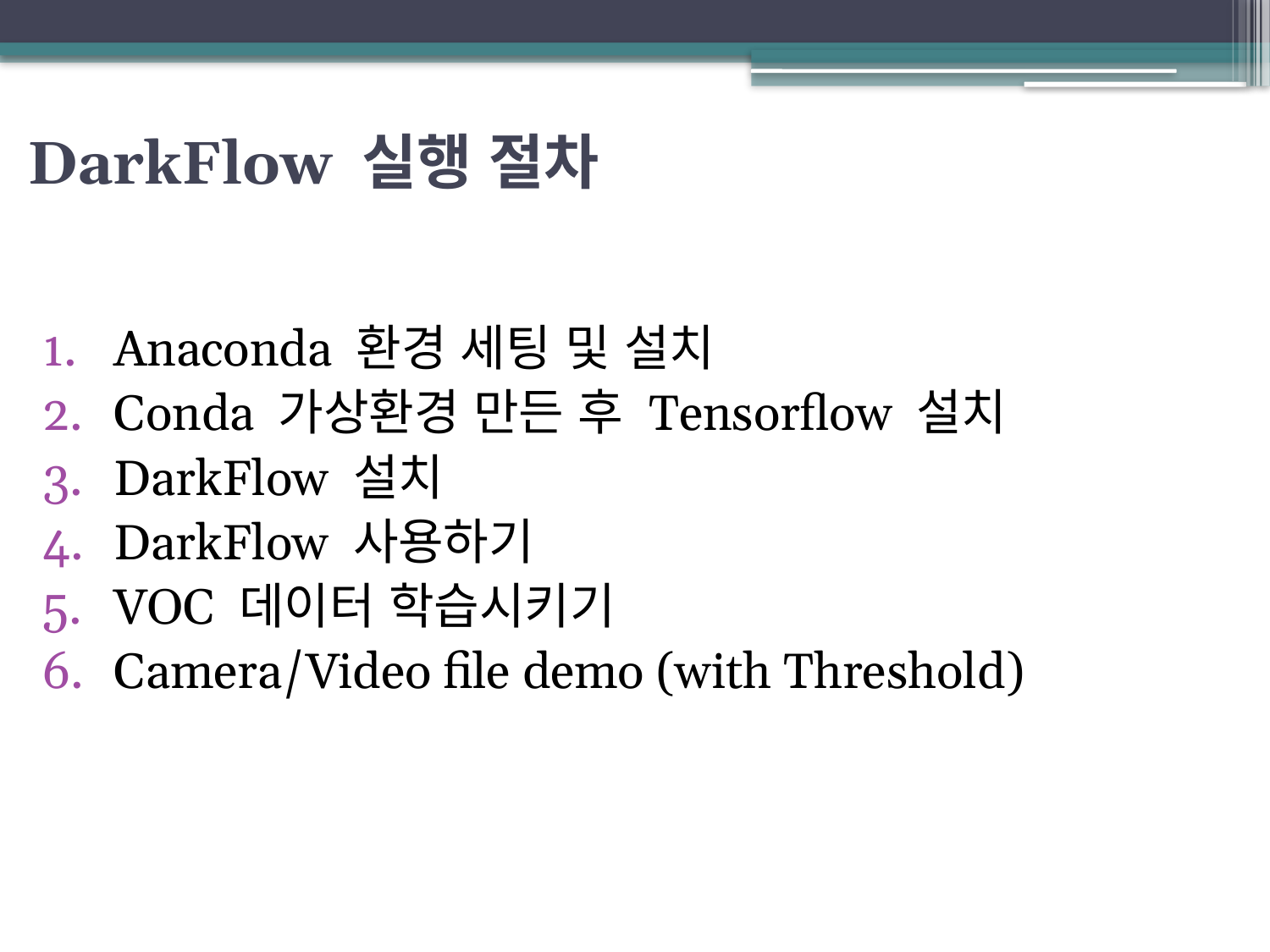

# DarkFlow 실행 절차

Anaconda 환경 세팅 및 설치
Conda 가상환경 만든 후 Tensorflow 설치
DarkFlow 설치
DarkFlow 사용하기
VOC 데이터 학습시키기
Camera/Video file demo (with Threshold)